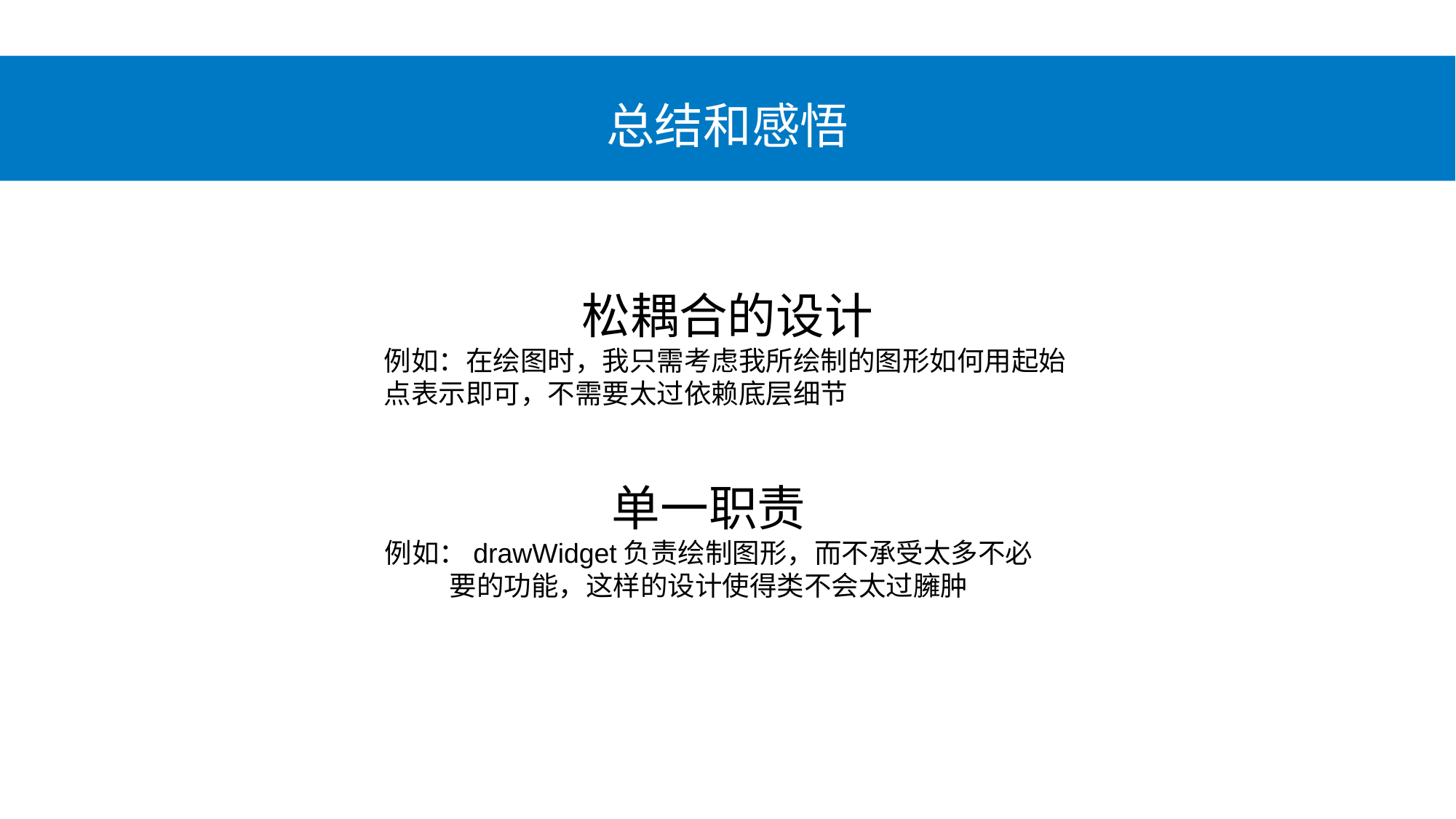

总结和感悟
松耦合的设计
例如：在绘图时，我只需考虑我所绘制的图形如何用起始点表示即可，不需要太过依赖底层细节
单一职责
例如：drawWidget负责绘制图形，而不承受太多不必要的功能，这样的设计使得类不会太过臃肿